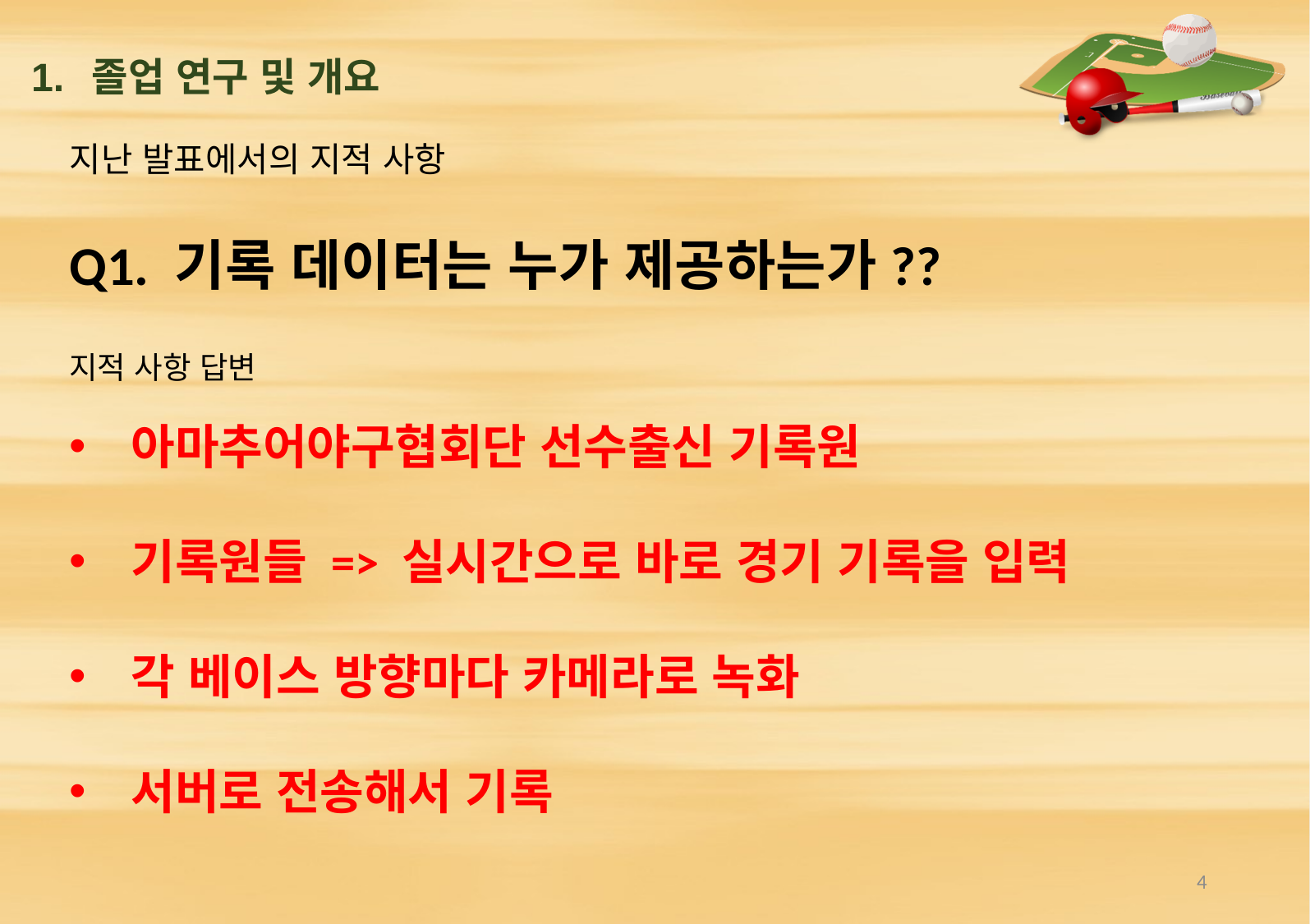

1. 졸업 연구 및 개요
지난 발표에서의 지적 사항
Q1. 기록 데이터는 누가 제공하는가??
지적 사항 답변
아마추어야구협회단 선수출신 기록원

기록원들 => 실시간으로 바로 경기 기록을 입력

각 베이스 방향마다 카메라로 녹화

서버로 전송해서 기록

4